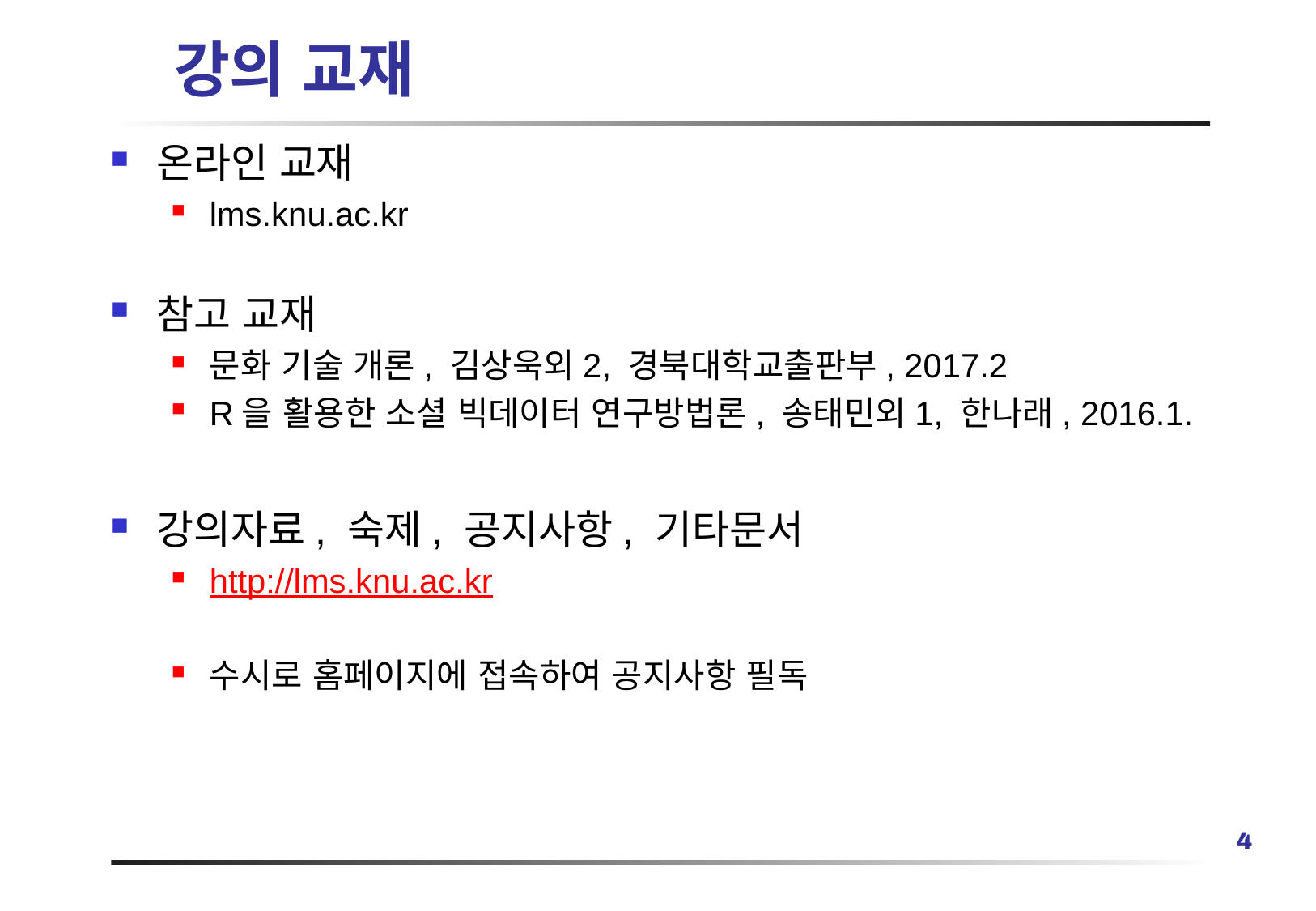

# 강의 교재
온라인 교재
lms.knu.ac.kr

참고 교재
문화 기술 개론, 김상욱외2, 경북대학교출판부, 2017.2
R을 활용한 소셜 빅데이터 연구방법론, 송태민외1, 한나래, 2016.1.

강의자료, 숙제, 공지사항, 기타문서
http://lms.knu.ac.kr

수시로 홈페이지에 접속하여 공지사항 필독

4